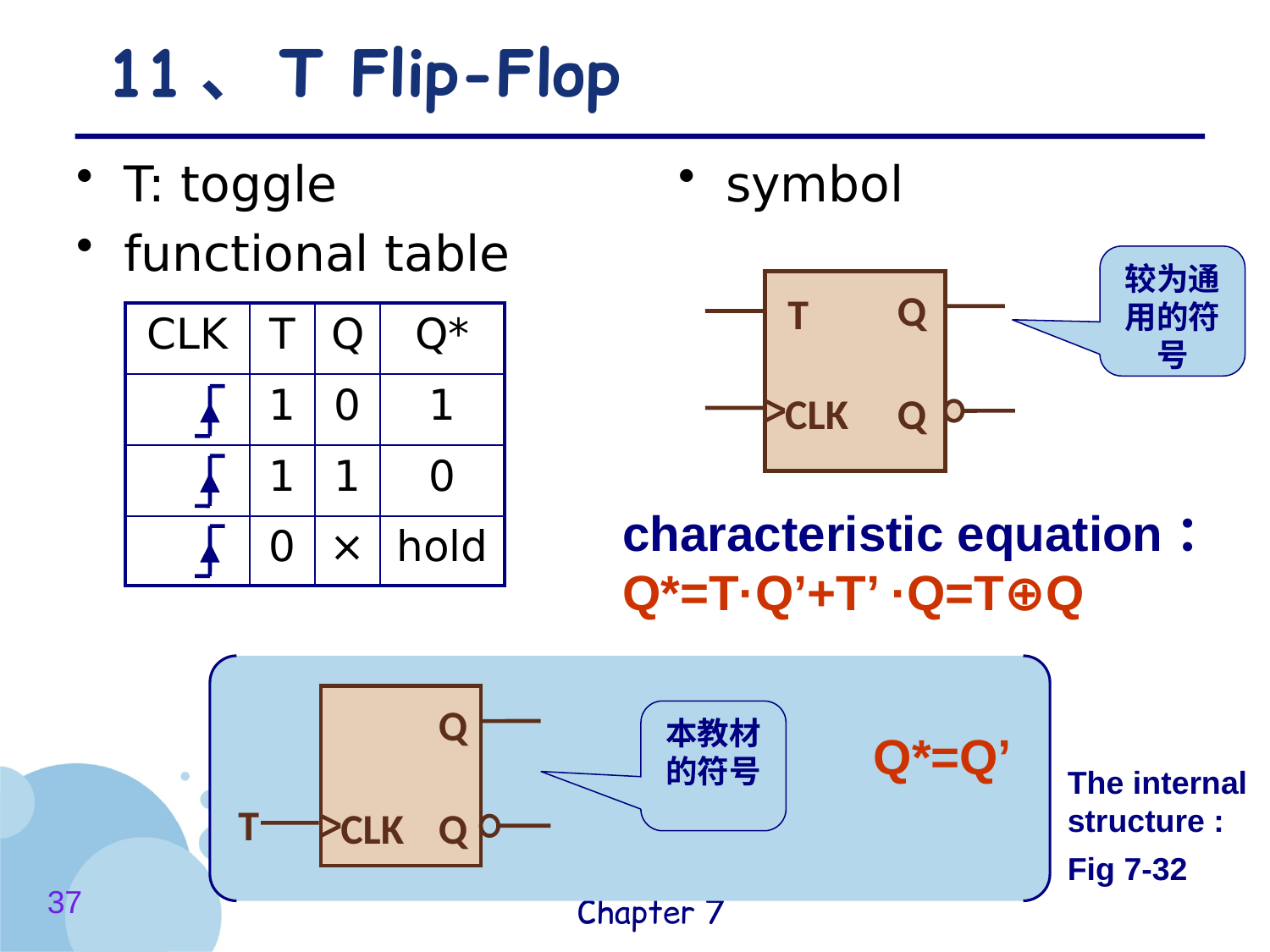

# 11、T Flip-Flop
T: toggle
functional table

symbol
较为通用的符号

Q
T

CLK
Q

| CLK | T | Q | Q\* |
| --- | --- | --- | --- |
|  | 1 | 0 | 1 |
|  | 1 | 1 | 0 |
|  | 0 | × | hold |

characteristic equation：Q*=T·Q’+T’ ·Q=T⊕Q

Q
本教材的符号
Q*=Q’

T
CLK
Q

The internal structure :
Fig 7-32